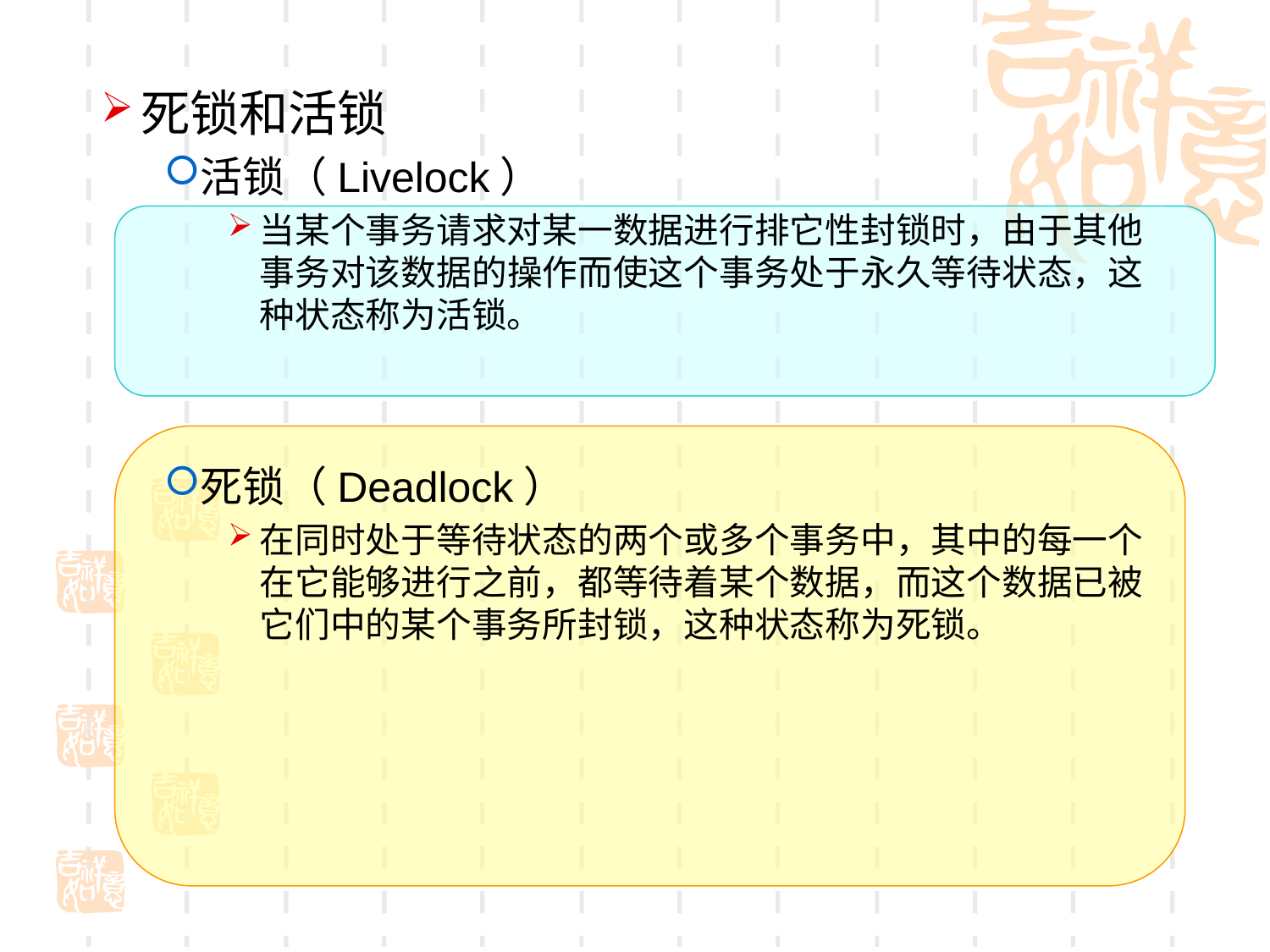

死锁和活锁
活锁（Livelock）
当某个事务请求对某一数据进行排它性封锁时，由于其他事务对该数据的操作而使这个事务处于永久等待状态，这种状态称为活锁。

死锁（Deadlock）
在同时处于等待状态的两个或多个事务中，其中的每一个在它能够进行之前，都等待着某个数据，而这个数据已被它们中的某个事务所封锁，这种状态称为死锁。